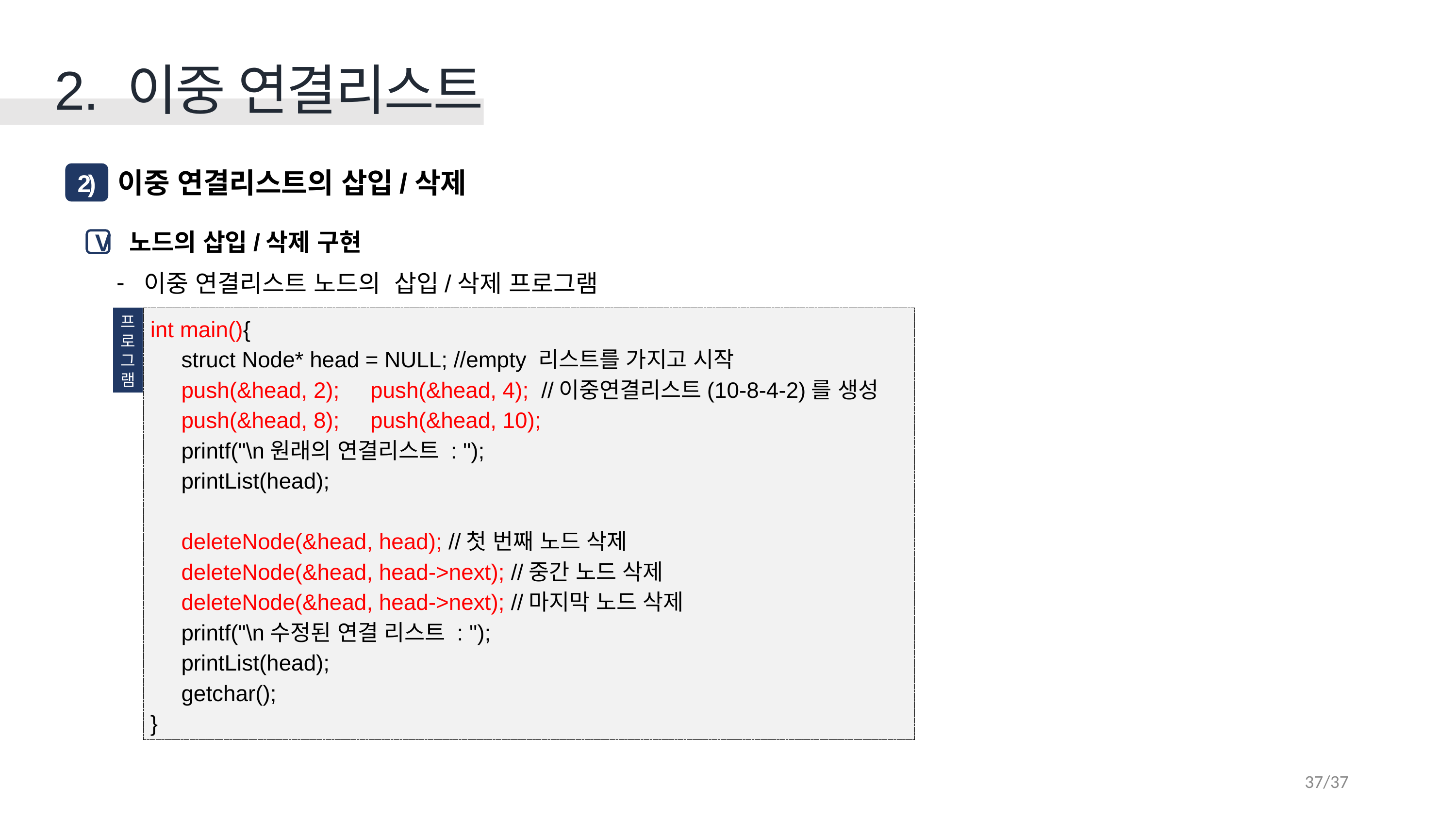

2. 이중 연결리스트

 이중 연결리스트의 삽입/삭제
2)
 노드의 삽입/삭제 구현

이중 연결리스트 노드의  삽입/삭제 프로그램

V
프
로
그
램
int main(){
     struct Node* head = NULL; //empty 리스트를 가지고 시작
     push(&head, 2);     push(&head, 4);  //이중연결리스트(10-8-4-2)를 생성
     push(&head, 8);     push(&head, 10);
     printf("\n원래의 연결리스트 : ");
     printList(head);

     deleteNode(&head, head); //첫 번째 노드 삭제
     deleteNode(&head, head->next); //중간 노드 삭제
     deleteNode(&head, head->next); //마지막 노드 삭제
     printf("\n수정된 연결 리스트 : ");
     printList(head);
     getchar();
}
37/37